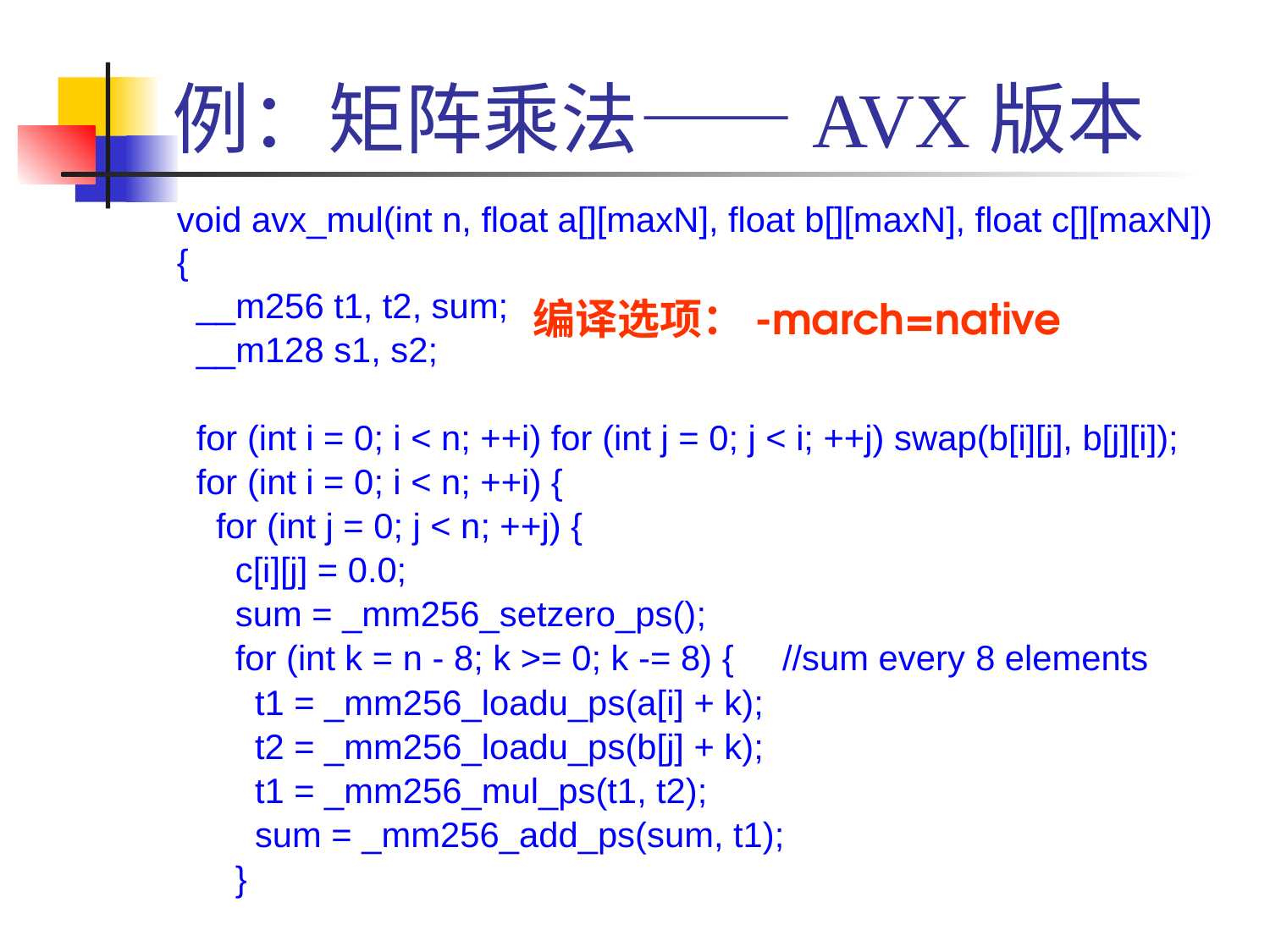

# 例：矩阵乘法——AVX版本
void avx_mul(int n, float a[][maxN], float b[][maxN], float c[][maxN]) {
  __m256 t1, t2, sum;
  __m128 s1, s2;

  for (int i = 0; i < n; ++i) for (int j = 0; j < i; ++j) swap(b[i][j], b[j][i]);
  for (int i = 0; i < n; ++i) {
    for (int j = 0; j < n; ++j) {
      c[i][j] = 0.0;
      sum = _mm256_setzero_ps();
      for (int k = n - 8; k >= 0; k -= 8) {     //sum every 8 elements
        t1 = _mm256_loadu_ps(a[i] + k);
        t2 = _mm256_loadu_ps(b[j] + k);
        t1 = _mm256_mul_ps(t1, t2);
        sum = _mm256_add_ps(sum, t1);
      }
编译选项：-march=native